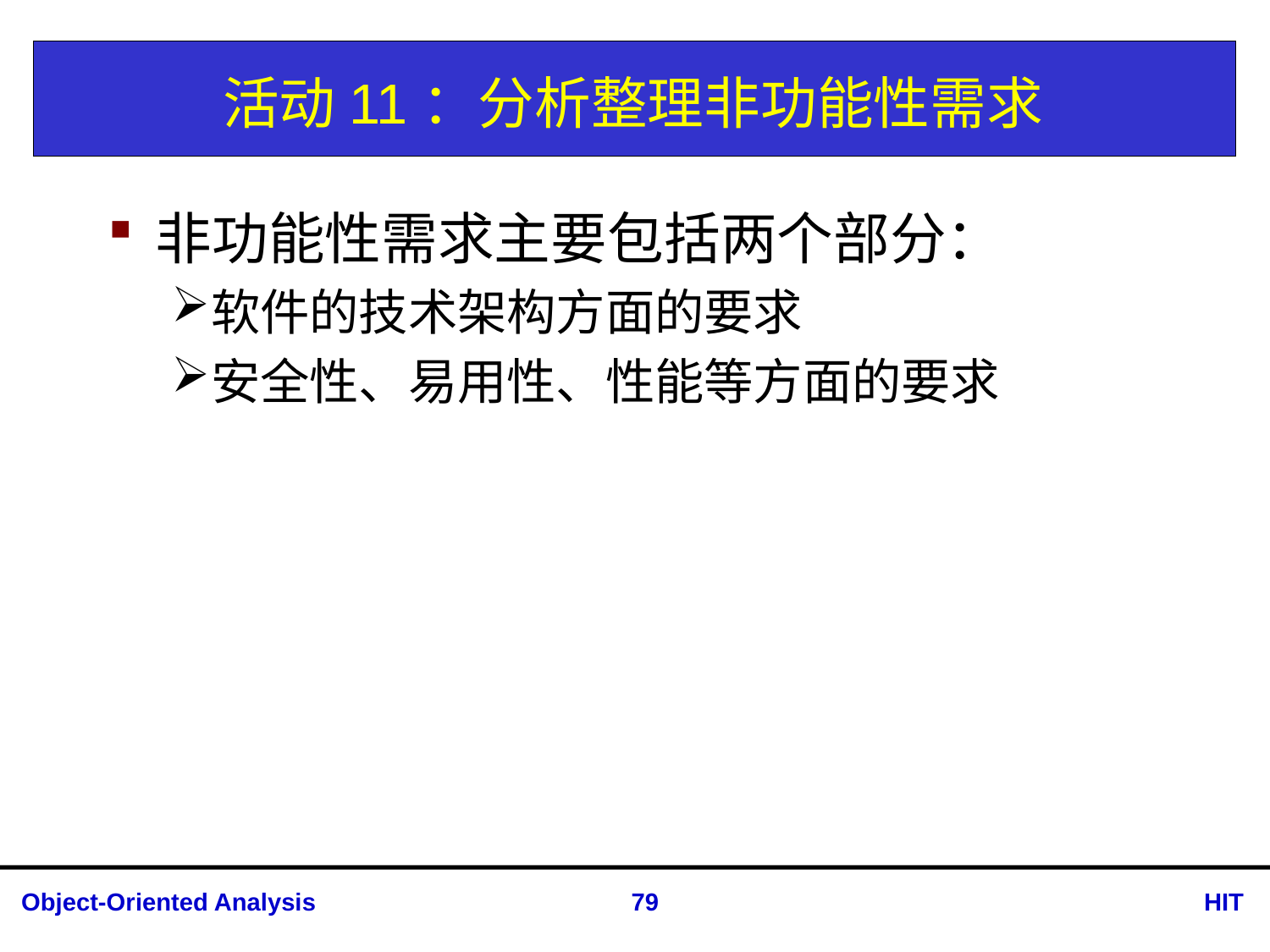

# 活动11：分析整理非功能性需求
非功能性需求主要包括两个部分：
软件的技术架构方面的要求
安全性、易用性、性能等方面的要求